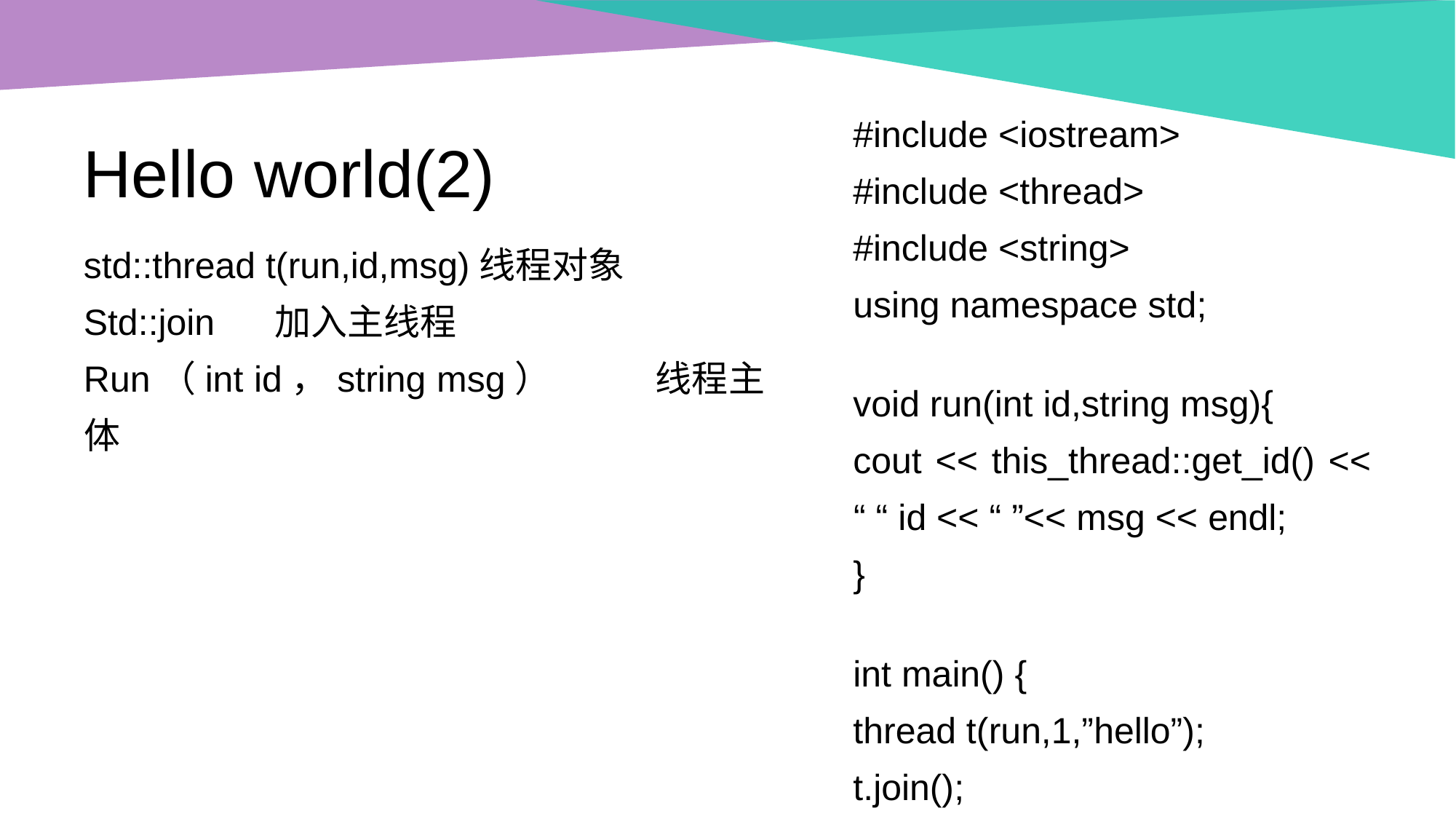

#include <iostream>
#include <thread>
#include <string>
using namespace std;

void run(int id,string msg){
cout << this_thread::get_id() << “ “ id << “ ”<< msg << endl;
}

int main() {
thread t(run,1,”hello”);
t.join();

}

Hello world(2)
std::thread t(run,id,msg)线程对象
Std::join     加入主线程
Run（int id，string msg）            线程主体